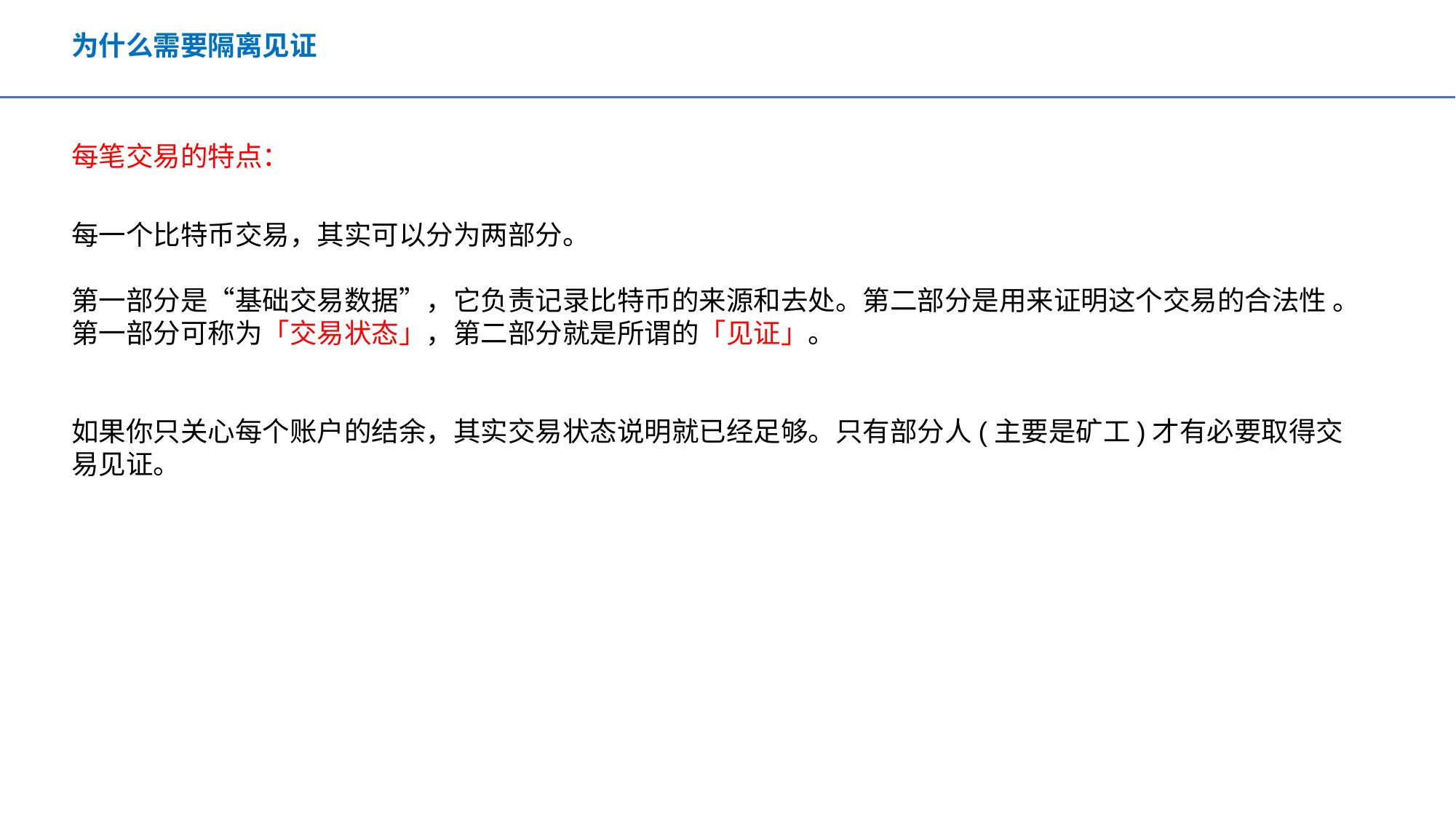

为什么需要隔离见证

每笔交易的特点：
每一个比特币交易，其实可以分为两部分。

第一部分是“基础交易数据”，它负责记录比特币的来源和去处。第二部分是用来证明这个交易的合法性 。第一部分可称为「交易状态」，第二部分就是所谓的「见证」。

如果你只关心每个账户的结余，其实交易状态说明就已经足够。只有部分人(主要是矿工)才有必要取得交易见证。